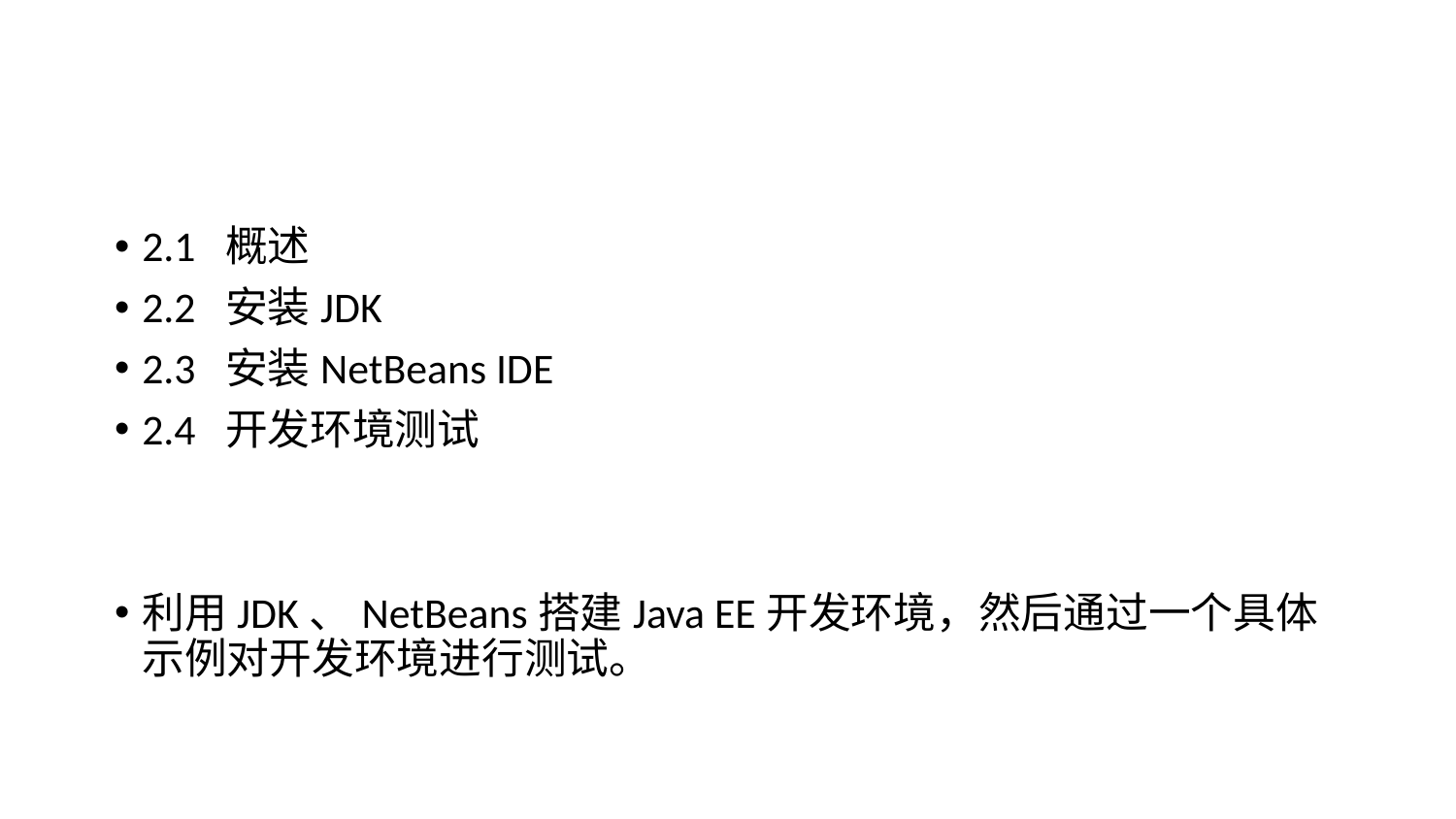

#
2.1  概述
2.2  安装JDK
2.3  安装NetBeans IDE
2.4  开发环境测试

利用JDK、NetBeans搭建Java EE开发环境，然后通过一个具体示例对开发环境进行测试。